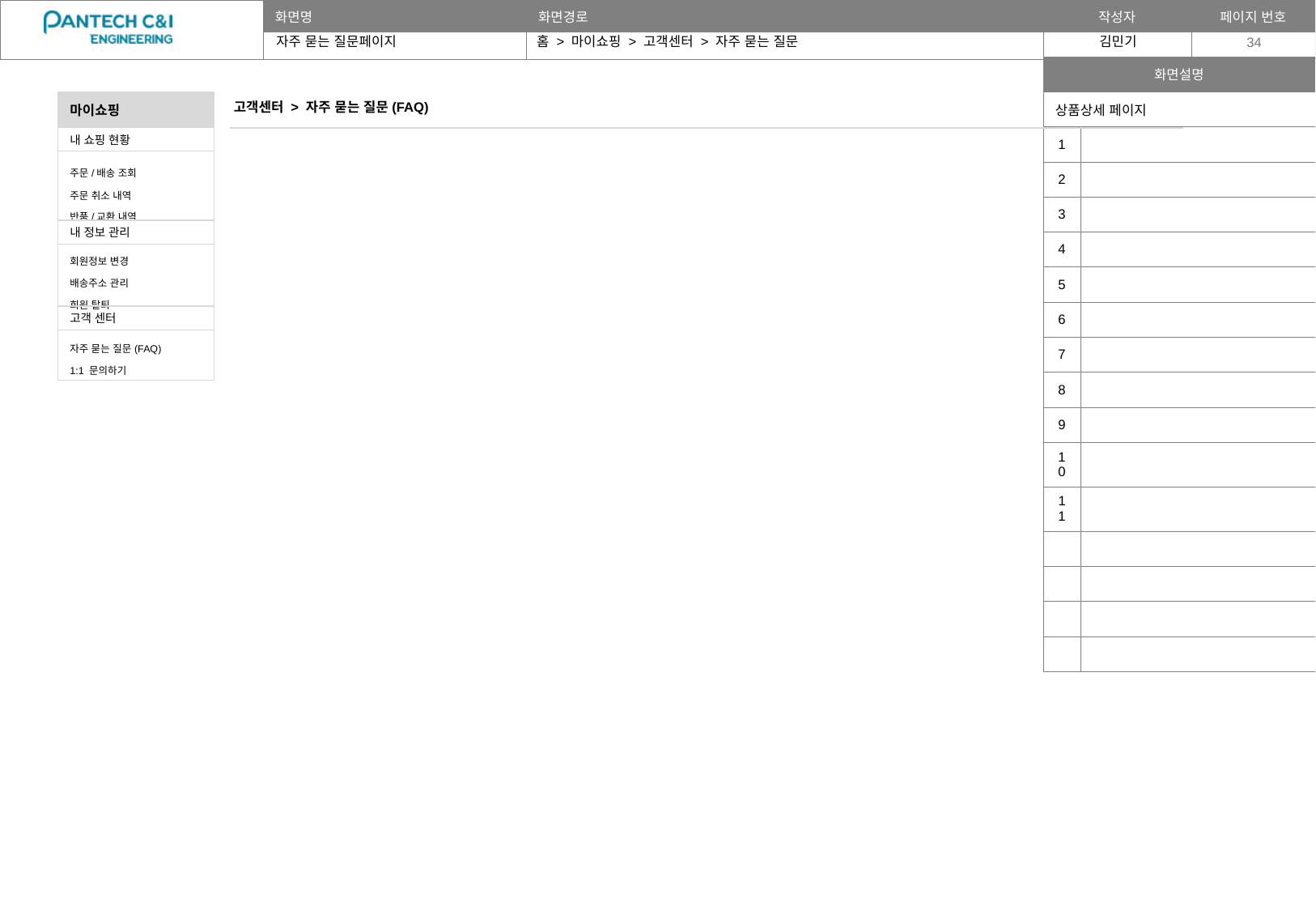

자주 묻는 질문페이지
홈 > 마이쇼핑 > 고객센터 > 자주 묻는 질문
34
| 화면설명 |  |
| --- | --- |
| 상품상세 페이지 |  |
| 1 |  |
| 2 |  |
| 3 |  |
| 4 |  |
| 5 |  |
| 6 |  |
| 7 |  |
| 8 |  |
| 9 |  |
| 10 |  |
| 11 |  |
|  |  |
|  |  |
|  |  |
|  |  |
고객센터 > 자주 묻는 질문(FAQ)
| 마이쇼핑 |
| --- |
| 내 쇼핑 현황 |
| 주문/배송 조회 주문 취소 내역 반품/교환 내역 |
| 내 정보 관리 |
| 회원정보 변경 배송주소 관리 회원 탈퇴 |
| 고객 센터 |
| 자주 묻는 질문(FAQ) 1:1 문의하기 |